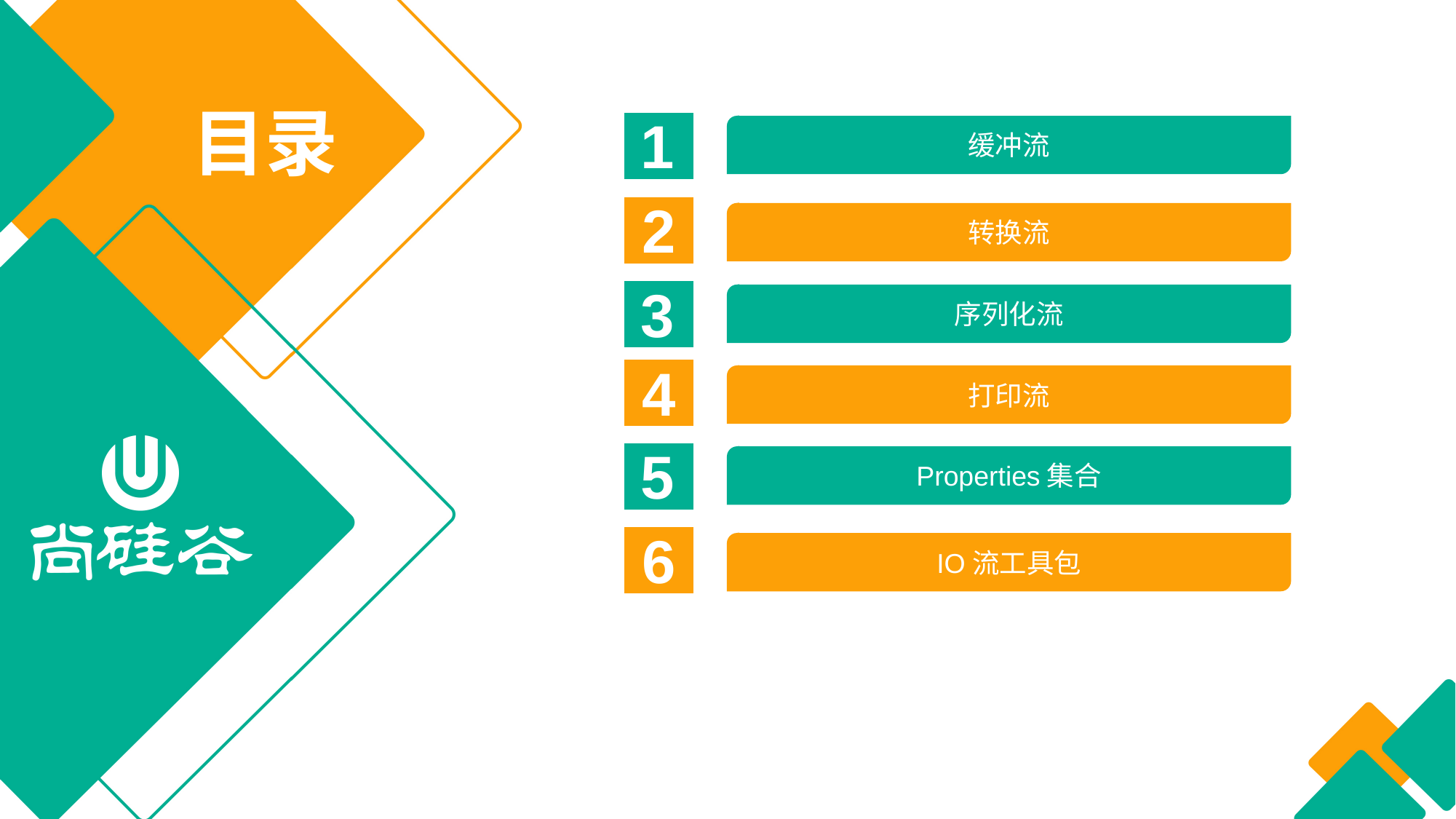

目录
1

缓冲流
2

转换流
3

序列化流
4

打印流
5

Properties集合
6

IO流工具包